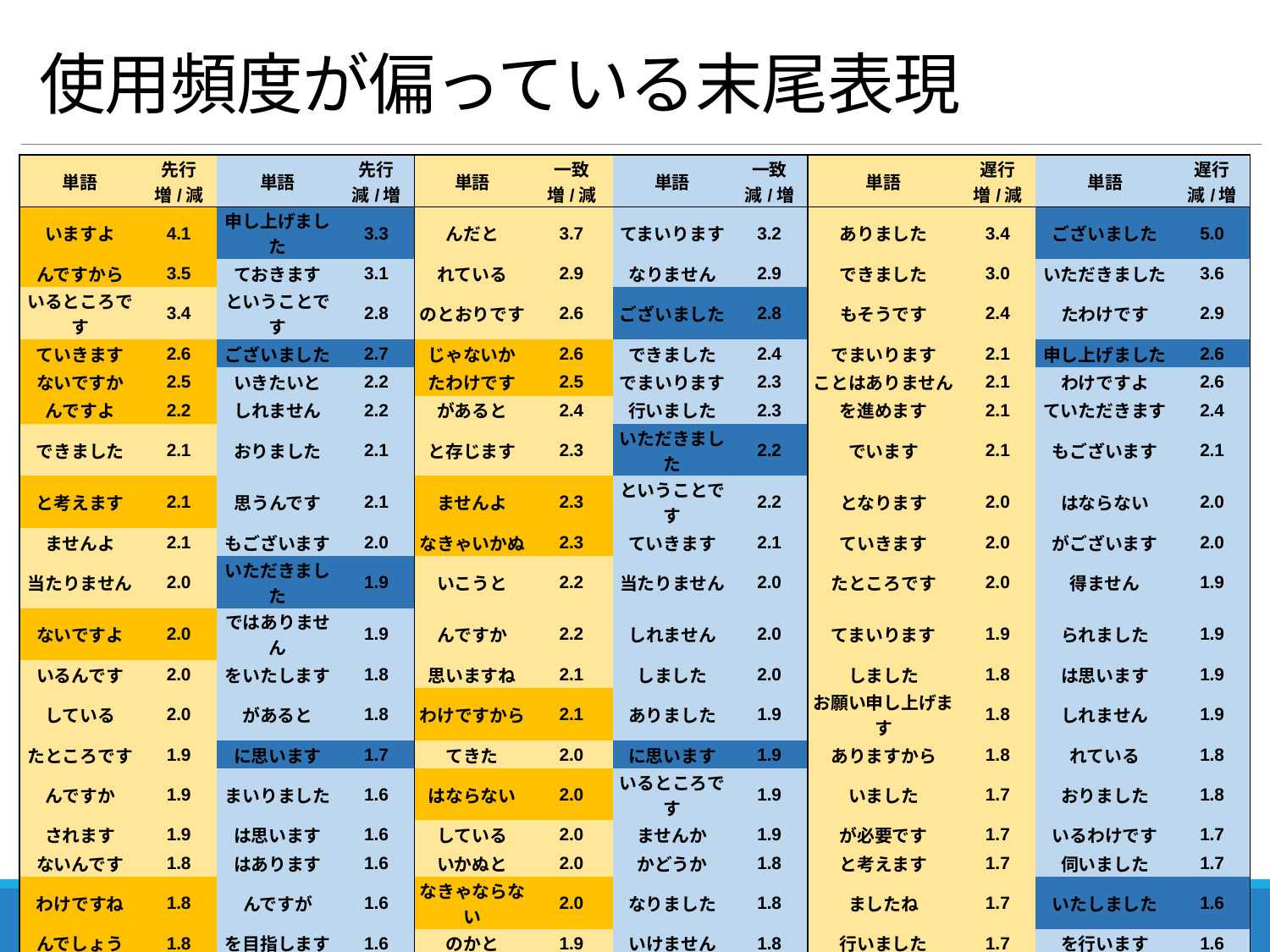

# 使用頻度が偏っている末尾表現
| 単語 | 先行増/減 | 単語 | 先行減/増 | 単語 | 一致増/減 | 単語 | 一致減/増 | 単語 | 遅行増/減 | 単語 | 遅行減/増 |
| --- | --- | --- | --- | --- | --- | --- | --- | --- | --- | --- | --- |
| いますよ | 4.1 | 申し上げました | 3.3 | んだと | 3.7 | てまいります | 3.2 | ありました | 3.4 | ございました | 5.0 |
| んですから | 3.5 | ておきます | 3.1 | れている | 2.9 | なりません | 2.9 | できました | 3.0 | いただきました | 3.6 |
| いるところです | 3.4 | ということです | 2.8 | のとおりです | 2.6 | ございました | 2.8 | もそうです | 2.4 | たわけです | 2.9 |
| ていきます | 2.6 | ございました | 2.7 | じゃないか | 2.6 | できました | 2.4 | でまいります | 2.1 | 申し上げました | 2.6 |
| ないですか | 2.5 | いきたいと | 2.2 | たわけです | 2.5 | でまいります | 2.3 | ことはありません | 2.1 | わけですよ | 2.6 |
| んですよ | 2.2 | しれません | 2.2 | があると | 2.4 | 行いました | 2.3 | を進めます | 2.1 | ていただきます | 2.4 |
| できました | 2.1 | おりました | 2.1 | と存じます | 2.3 | いただきました | 2.2 | でいます | 2.1 | もございます | 2.1 |
| と考えます | 2.1 | 思うんです | 2.1 | ませんよ | 2.3 | ということです | 2.2 | となります | 2.0 | はならない | 2.0 |
| ませんよ | 2.1 | もございます | 2.0 | なきゃいかぬ | 2.3 | ていきます | 2.1 | ていきます | 2.0 | がございます | 2.0 |
| 当たりません | 2.0 | いただきました | 1.9 | いこうと | 2.2 | 当たりません | 2.0 | たところです | 2.0 | 得ません | 1.9 |
| ないですよ | 2.0 | ではありません | 1.9 | んですか | 2.2 | しれません | 2.0 | てまいります | 1.9 | られました | 1.9 |
| いるんです | 2.0 | をいたします | 1.8 | 思いますね | 2.1 | しました | 2.0 | しました | 1.8 | は思います | 1.9 |
| している | 2.0 | があると | 1.8 | わけですから | 2.1 | ありました | 1.9 | お願い申し上げます | 1.8 | しれません | 1.9 |
| たところです | 1.9 | に思います | 1.7 | てきた | 2.0 | に思います | 1.9 | ありますから | 1.8 | れている | 1.8 |
| んですか | 1.9 | まいりました | 1.6 | はならない | 2.0 | いるところです | 1.9 | いました | 1.7 | おりました | 1.8 |
| されます | 1.9 | は思います | 1.6 | している | 2.0 | ませんか | 1.9 | が必要です | 1.7 | いるわけです | 1.7 |
| ないんです | 1.8 | はあります | 1.6 | いかぬと | 2.0 | かどうか | 1.8 | と考えます | 1.7 | 伺いました | 1.7 |
| わけですね | 1.8 | んですが | 1.6 | なきゃならない | 2.0 | なりました | 1.8 | ましたね | 1.7 | いたしました | 1.6 |
| んでしょう | 1.8 | を目指します | 1.6 | のかと | 1.9 | いけません | 1.8 | 行いました | 1.7 | を行います | 1.6 |
| なきゃならない | 1.8 | いたしました | 1.6 | たんです | 1.9 | をいたします | 1.7 | んですが | 1.7 | ですよね | 1.6 |